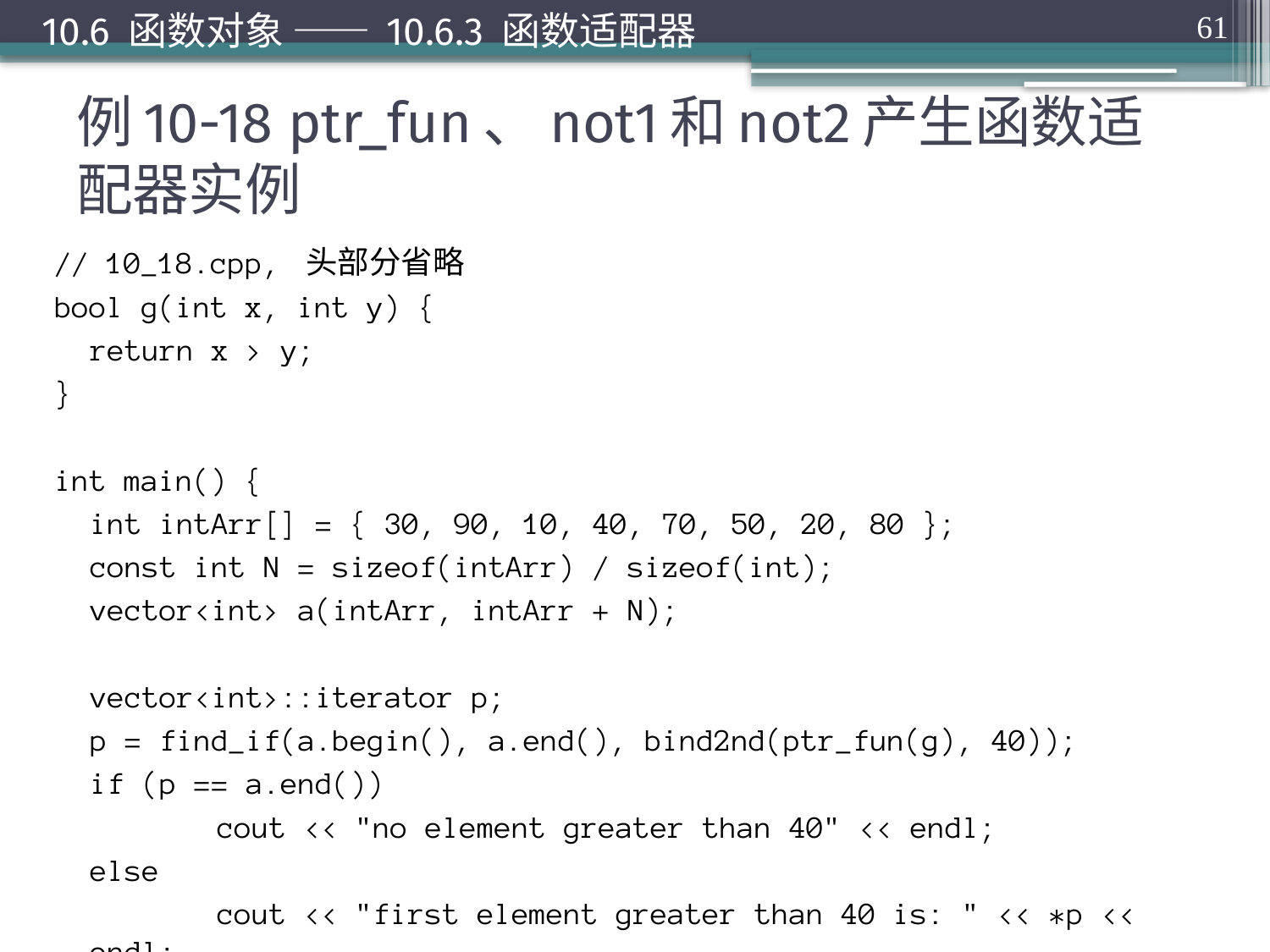

10.6 函数对象 —— 10.6.3 函数适配器
61
# 例10-18 ptr_fun、not1和not2产生函数适配器实例
// 10_18.cpp, 头部分省略
bool g(int x, int y) {
	return x > y;
}

int main() {
	int intArr[] = { 30, 90, 10, 40, 70, 50, 20, 80 };
	const int N = sizeof(intArr) / sizeof(int);
	vector<int> a(intArr, intArr + N);

	vector<int>::iterator p;
	p = find_if(a.begin(), a.end(), bind2nd(ptr_fun(g), 40));
	if (p == a.end())
		cout << "no element greater than 40" << endl;
	else
		cout << "first element greater than 40 is: " << *p << endl;